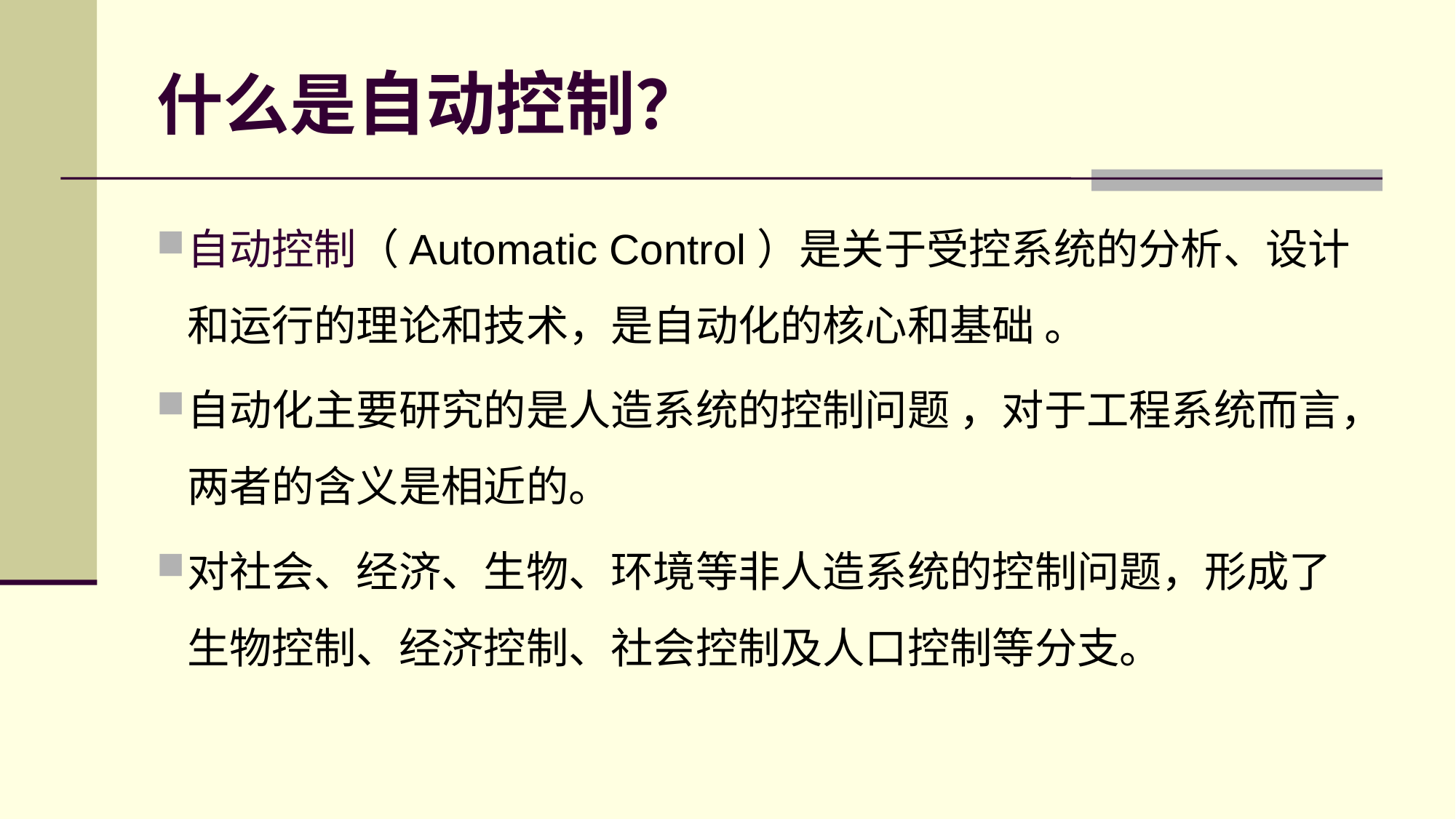

# 什么是自动控制？
自动控制（Automatic Control）是关于受控系统的分析、设计和运行的理论和技术，是自动化的核心和基础 。
自动化主要研究的是人造系统的控制问题 ，对于工程系统而言，两者的含义是相近的。
对社会、经济、生物、环境等非人造系统的控制问题，形成了生物控制、经济控制、社会控制及人口控制等分支。